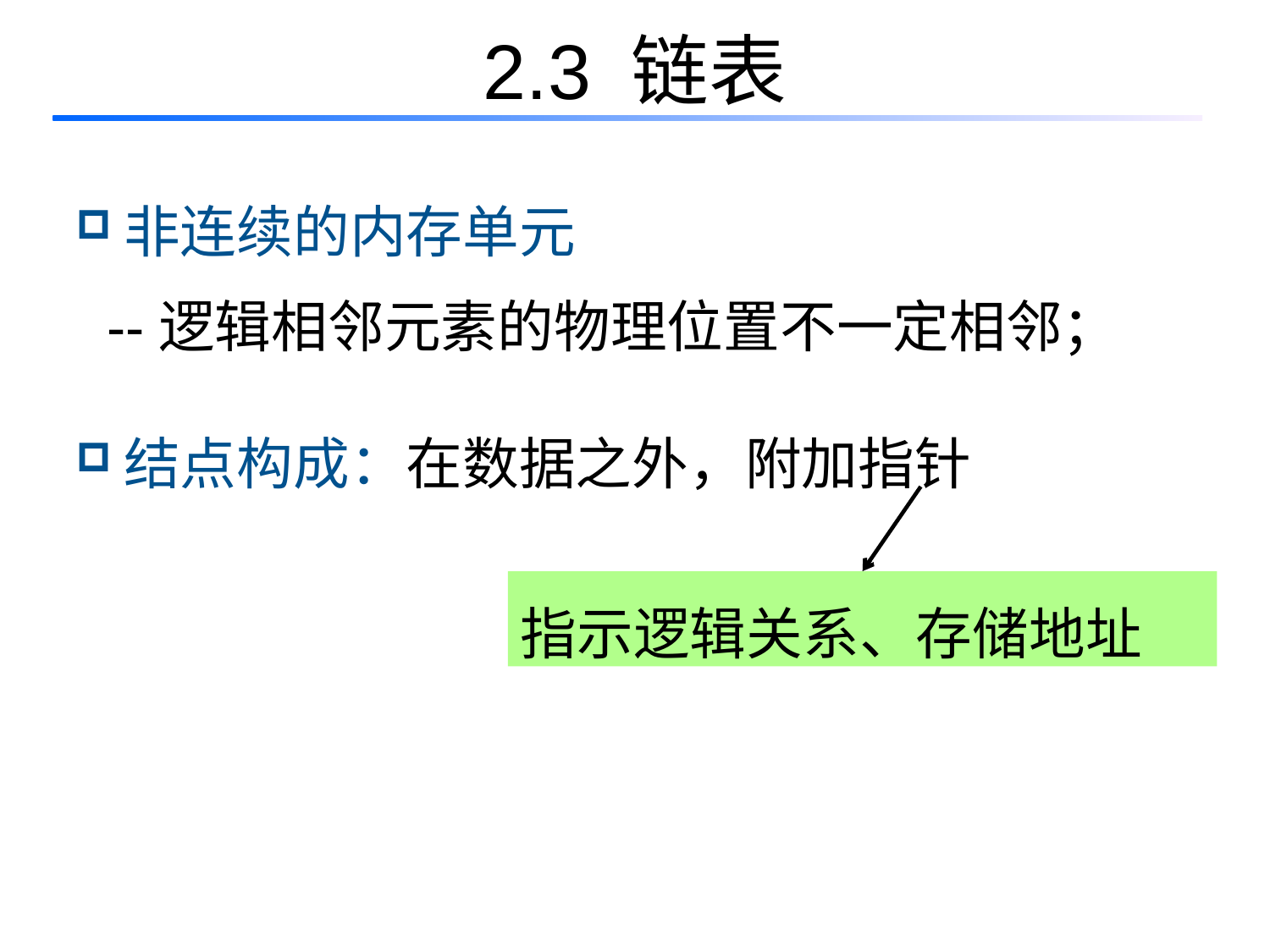

# 2.3 链表

非连续的内存单元
  --逻辑相邻元素的物理位置不一定相邻；
结点构成：在数据之外，附加指针
指示逻辑关系、存储地址